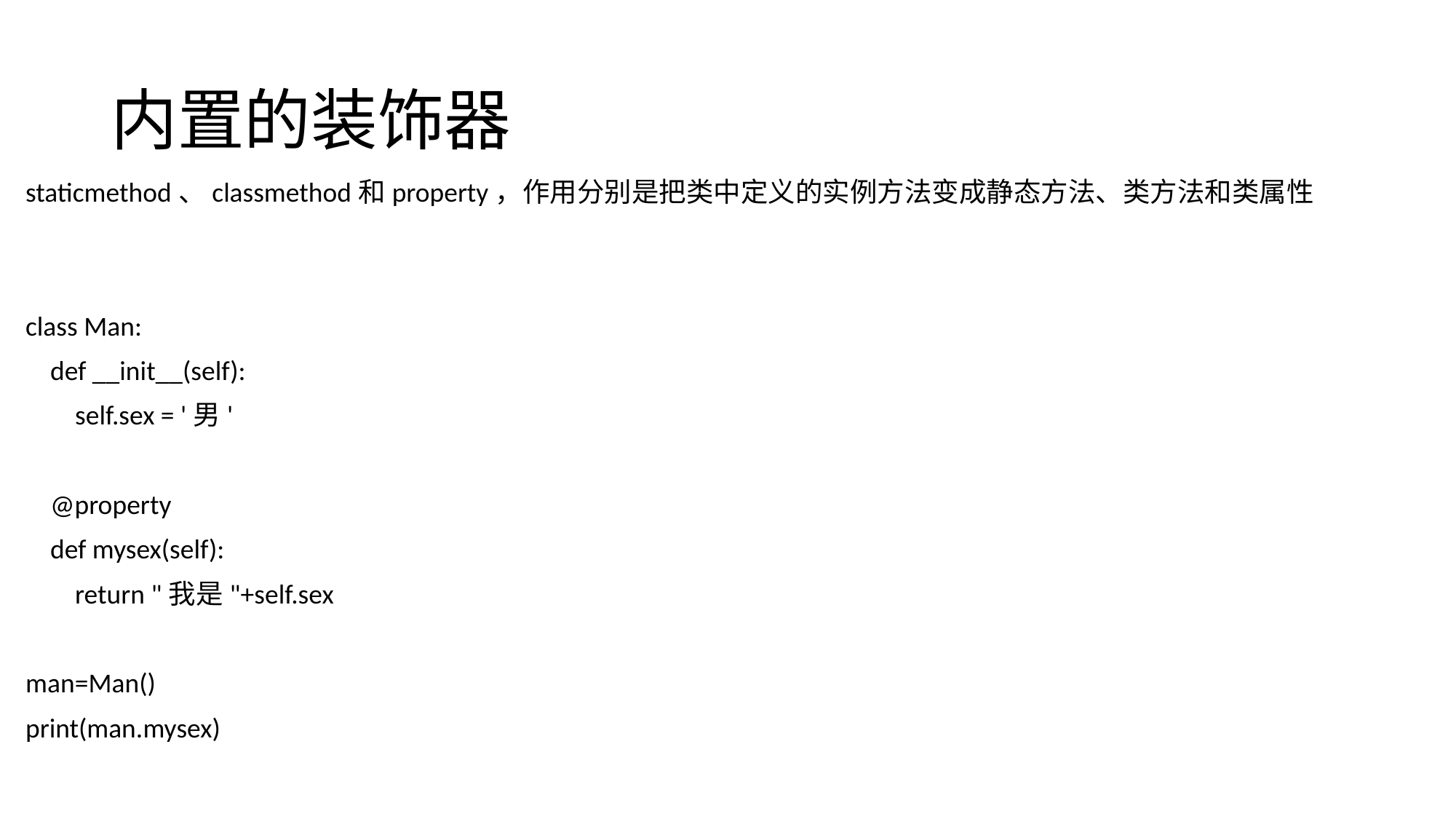

# 内置的装饰器
staticmethod、classmethod和property，作用分别是把类中定义的实例方法变成静态方法、类方法和类属性

class Man:
    def __init__(self):
        self.sex = '男'

    @property
    def mysex(self):
        return "我是"+self.sex

man=Man()
print(man.mysex)